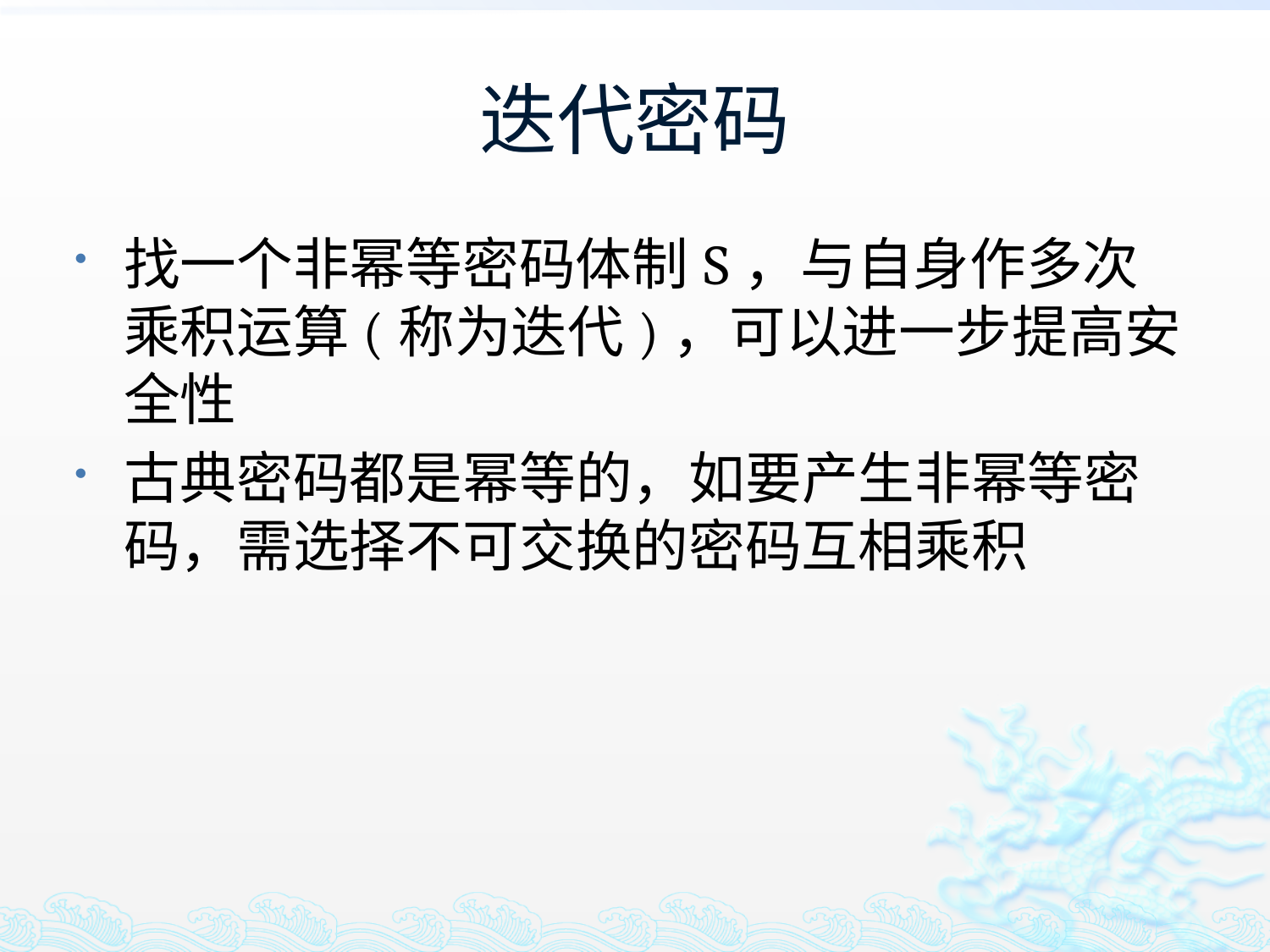

# 迭代密码
找一个非幂等密码体制S，与自身作多次乘积运算(称为迭代)，可以进一步提高安全性
古典密码都是幂等的，如要产生非幂等密码，需选择不可交换的密码互相乘积